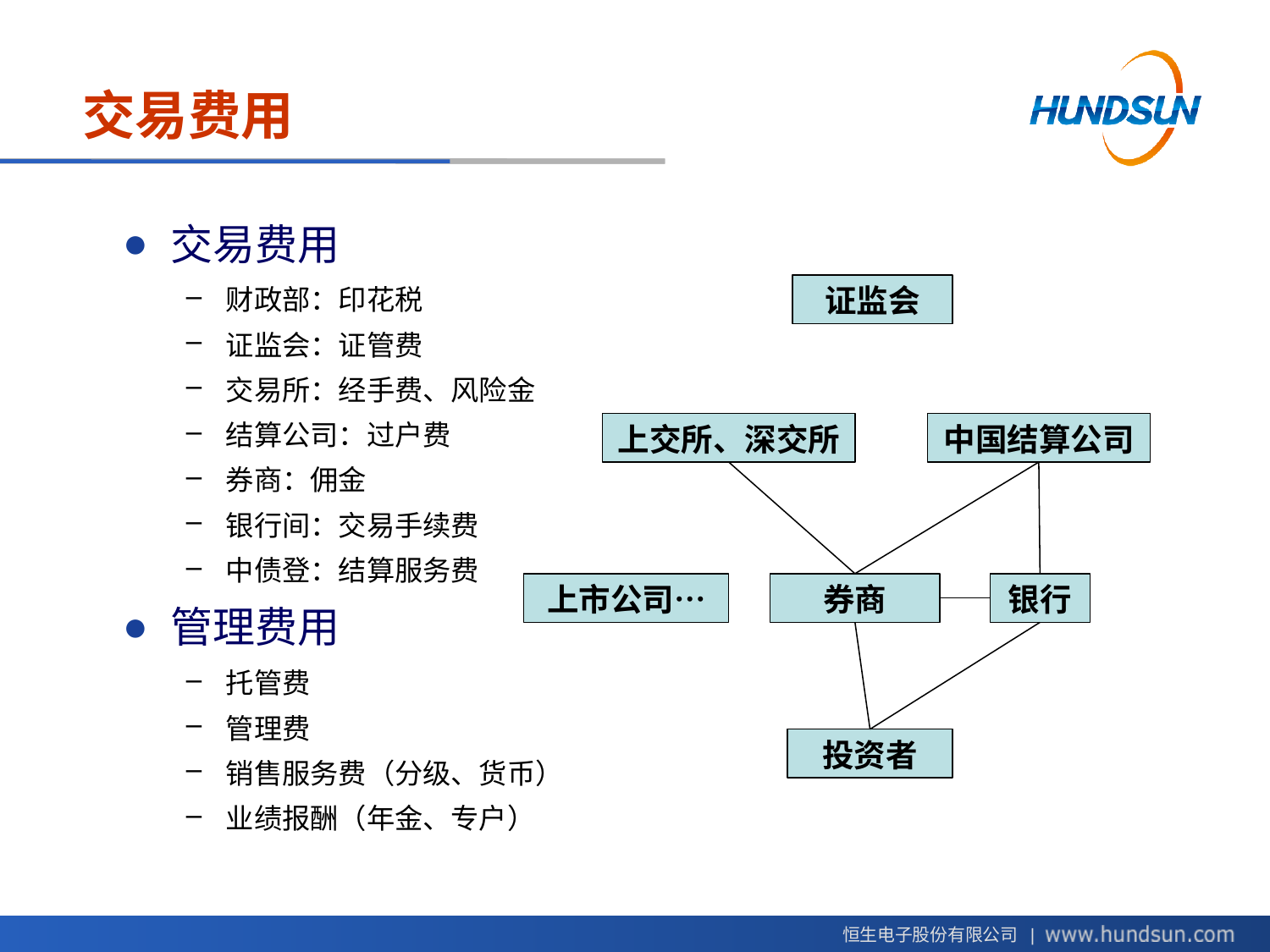

# 交易费用
交易费用
财政部：印花税
证监会：证管费
交易所：经手费、风险金
结算公司：过户费
券商：佣金
银行间：交易手续费
中债登：结算服务费
管理费用
托管费
管理费
销售服务费（分级、货币）
业绩报酬（年金、专户）
证监会
上交所、深交所
中国结算公司
上市公司…
券商
银行
投资者